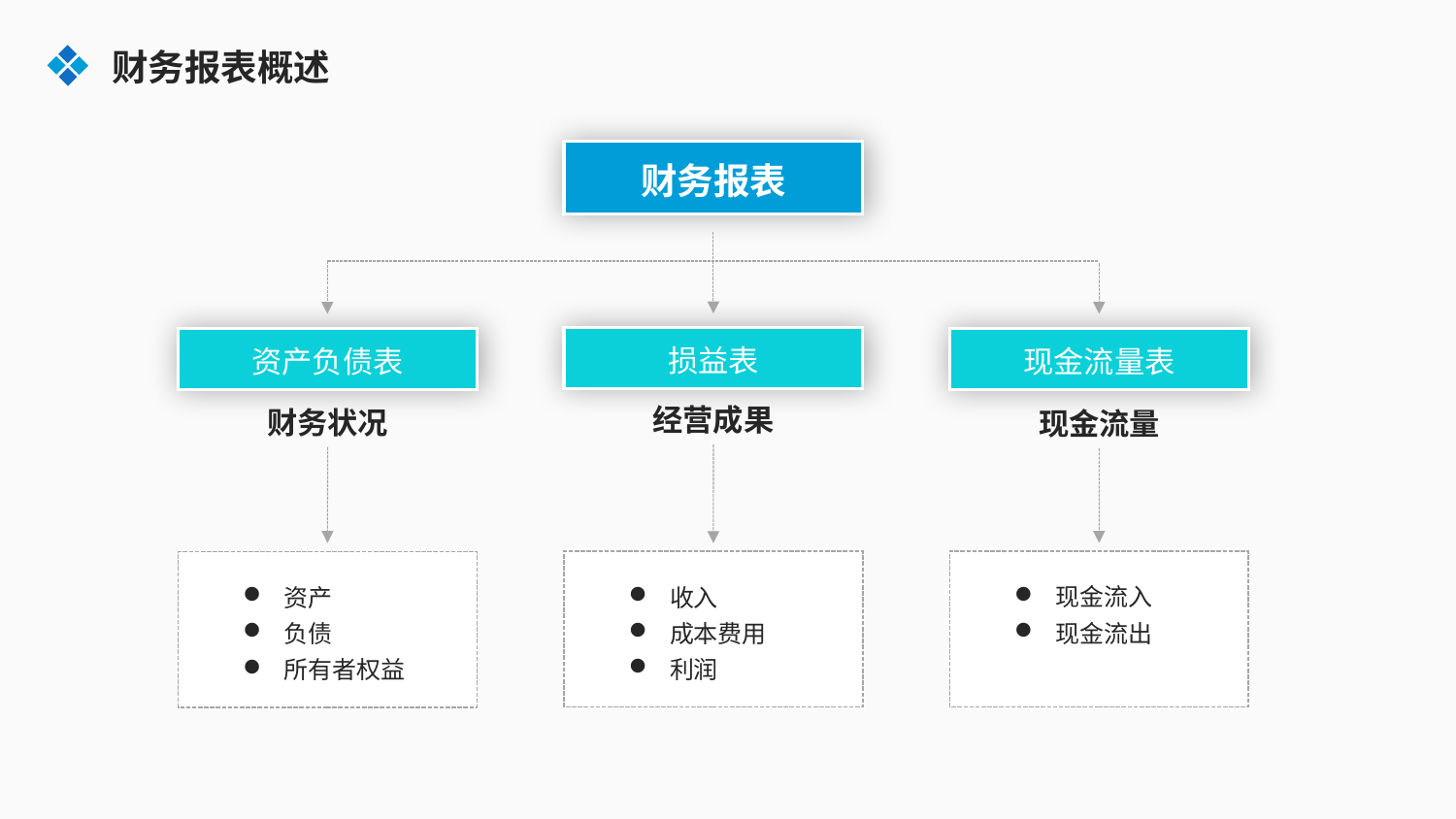

财务报表概述

财务报表

损益表
资产负债表
现金流量表
经营成果
财务状况
现金流量

收入
成本费用
利润

现金流入
现金流出

资产
负债
所有者权益